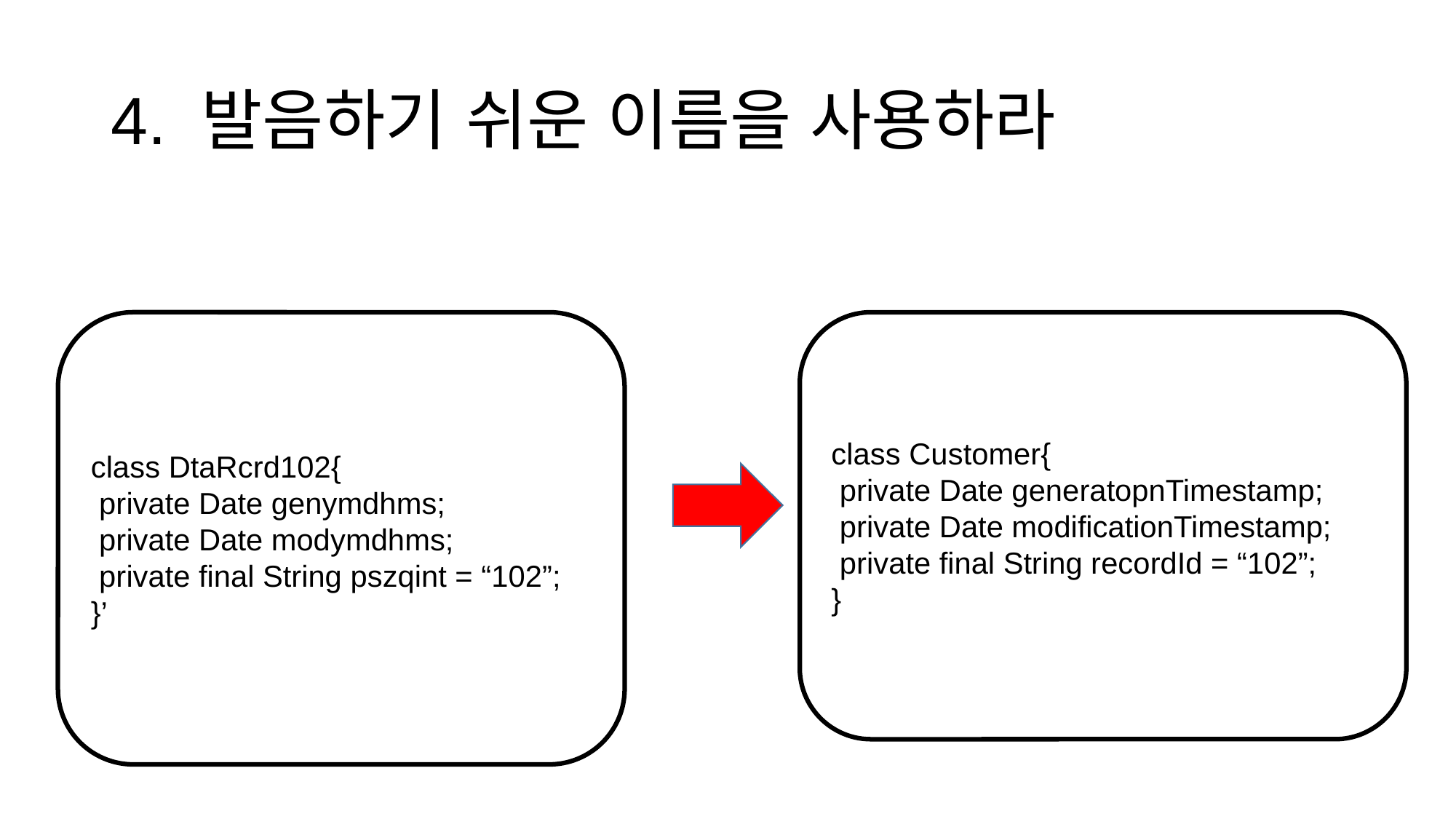

# 4. 발음하기 쉬운 이름을 사용하라
class DtaRcrd102{
 private Date genymdhms;
 private Date modymdhms;
 private final String pszqint = “102”;
}’
class Customer{
 private Date generatopnTimestamp;
 private Date modificationTimestamp;
 private final String recordId = “102”;
}